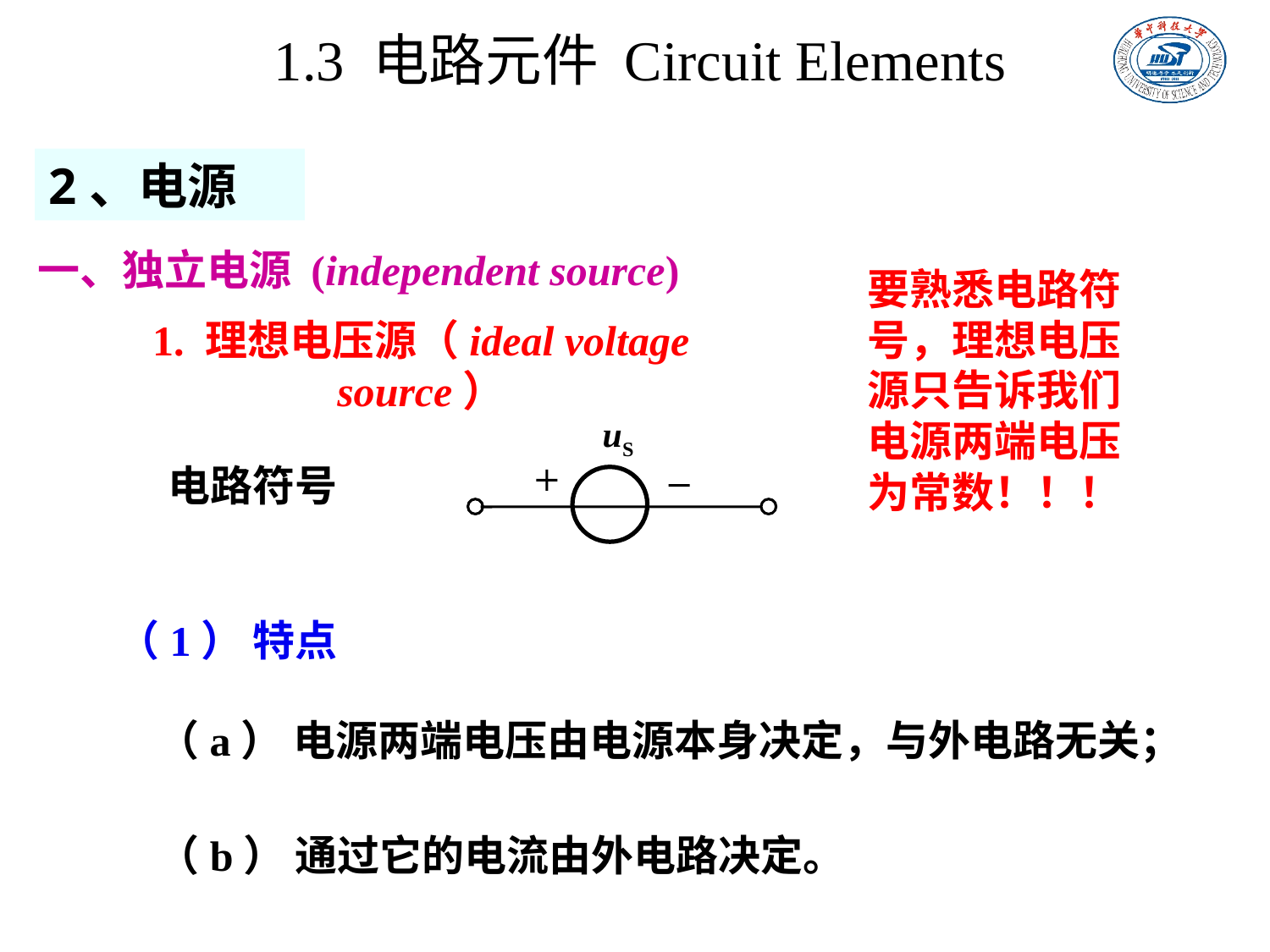

1.3 电路元件 Circuit Elements
2、电源
一、独立电源 (independent source)
要熟悉电路符号，理想电压源只告诉我们电源两端电压为常数！！！
1. 理想电压源（ideal voltage source）

uS

电路符号
（1） 特点
（a） 电源两端电压由电源本身决定，与外电路无关；
（b） 通过它的电流由外电路决定。